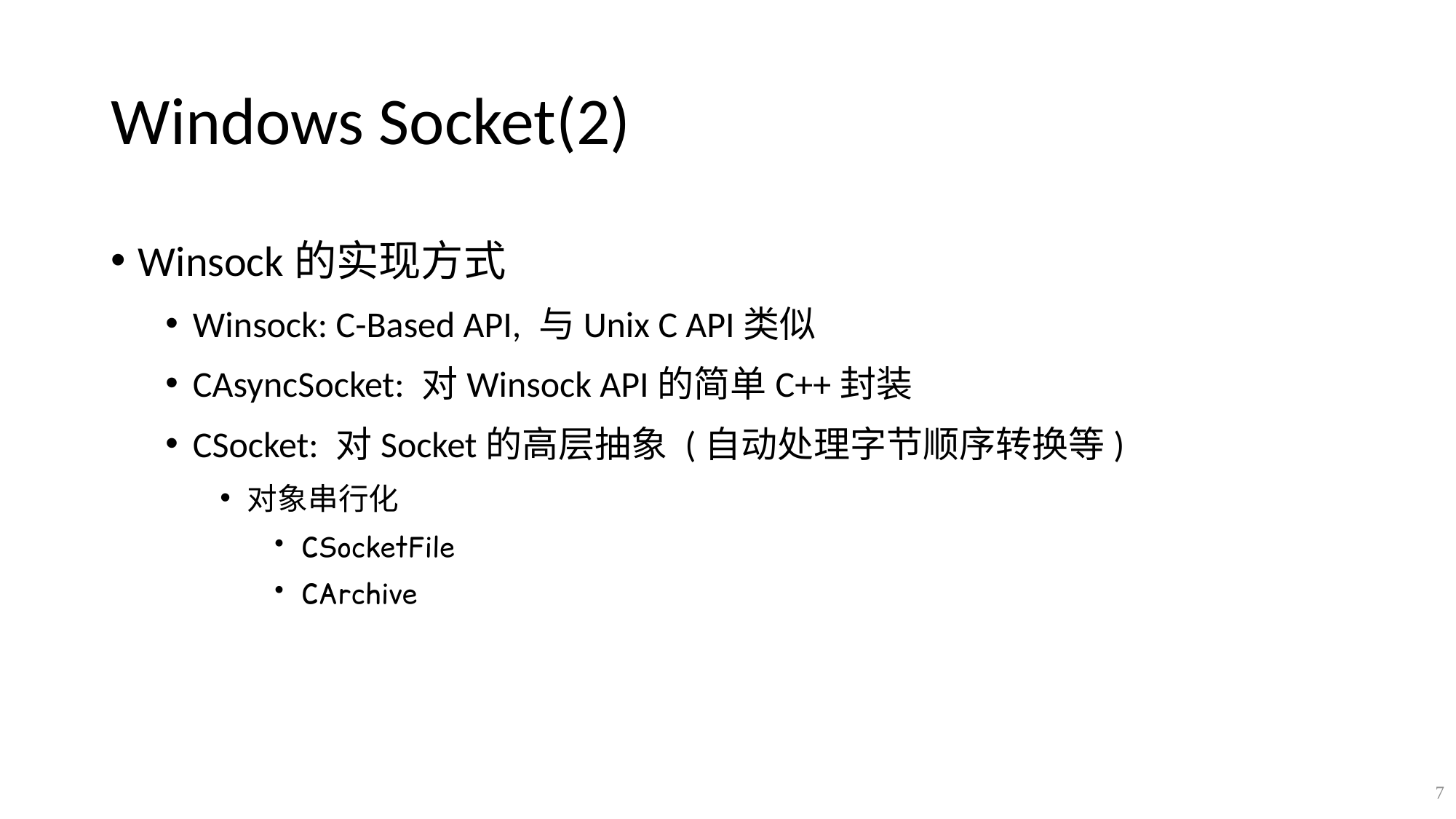

# Windows Socket(2)
Winsock的实现方式
Winsock: C-Based API, 与Unix C API类似
CAsyncSocket: 对Winsock API的简单C++封装
CSocket: 对Socket的高层抽象 (自动处理字节顺序转换等)
对象串行化
CSocketFile
CArchive

7